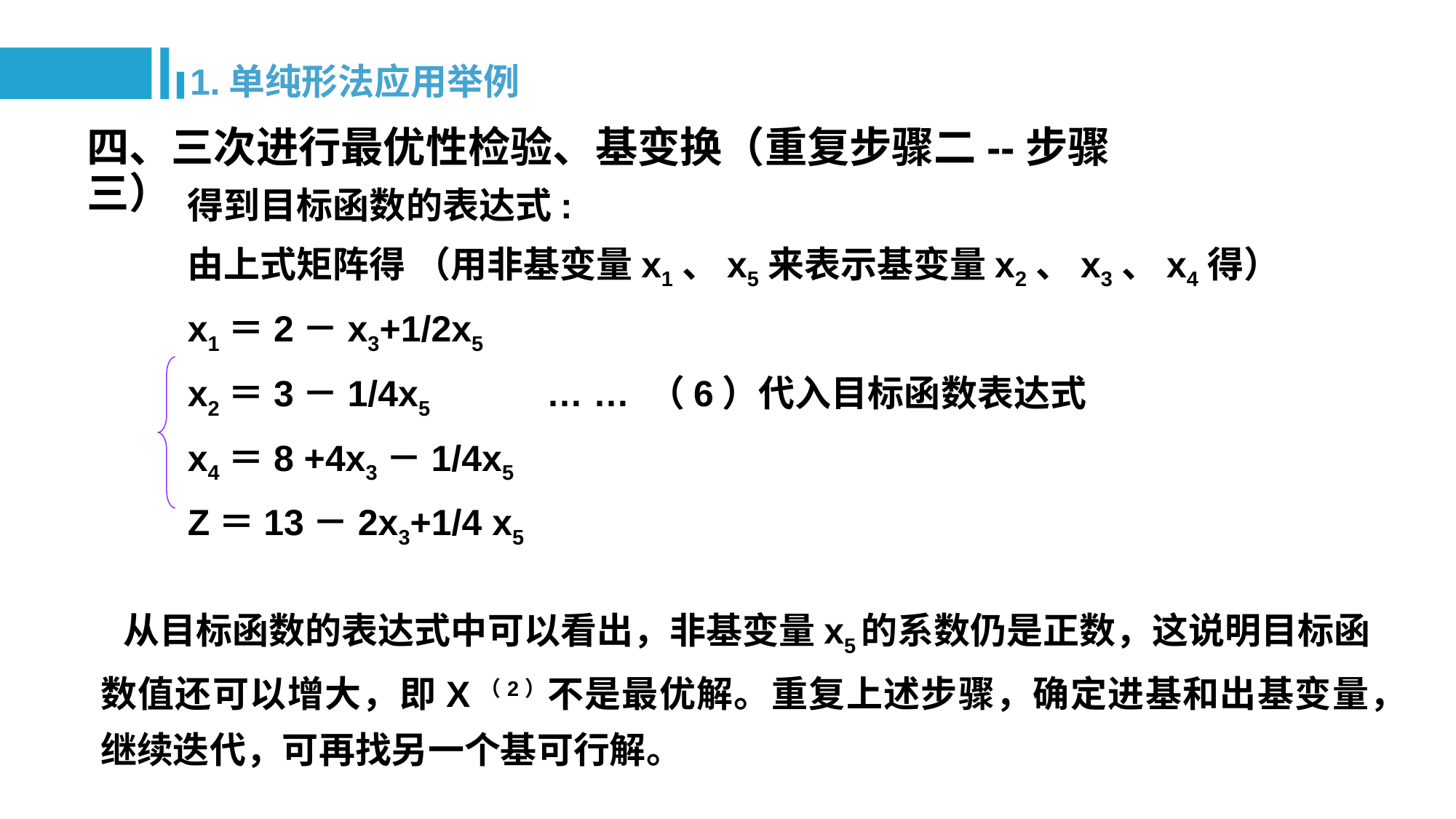

1.单纯形法应用举例

四、三次进行最优性检验、基变换（重复步骤二--步骤三）
# 得到目标函数的表达式: 由上式矩阵得 （用非基变量x1、x5来表示基变量x2、x3、x4得） x1＝2－x3+1/2x5 x2＝3－1/4x5                    … … （6）代入目标函数表达式 x4＝8 +4x3－1/4x5 Z＝13－2x3+1/4 x5

     从目标函数的表达式中可以看出，非基变量x5的系数仍是正数，这说明目标函数值还可以增大，即X（2）不是最优解。重复上述步骤，确定进基和出基变量，继续迭代，可再找另一个基可行解。